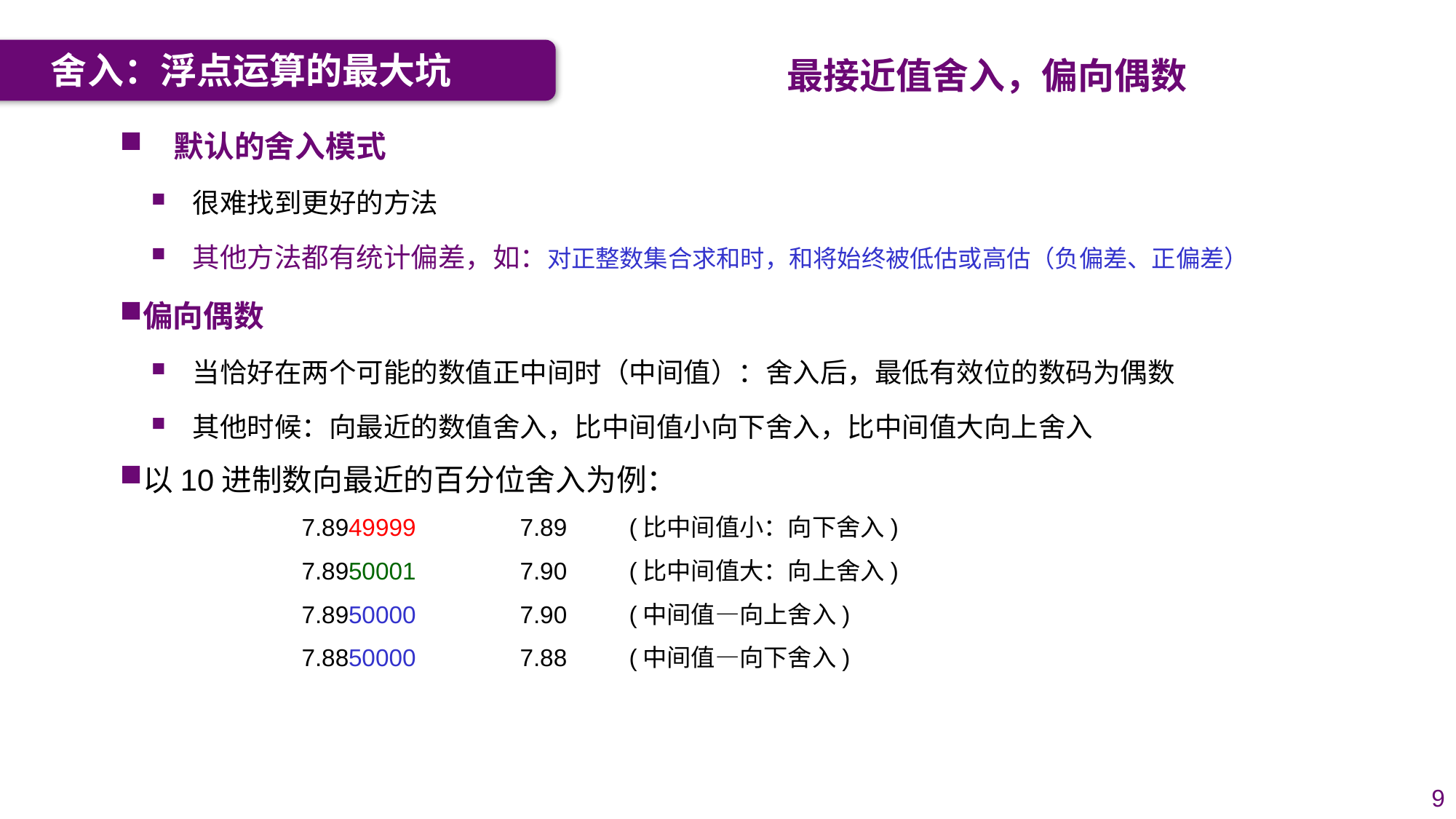

舍入：浮点运算的最大坑
最接近值舍入，偏向偶数
默认的舍入模式
很难找到更好的方法
其他方法都有统计偏差，如：对正整数集合求和时，和将始终被低估或高估（负偏差、正偏差）
偏向偶数
当恰好在两个可能的数值正中间时（中间值）：舍入后，最低有效位的数码为偶数
其他时候：向最近的数值舍入，比中间值小向下舍入，比中间值大向上舍入
以10进制数向最近的百分位舍入为例：
	7.8949999	7.89	(比中间值小：向下舍入)
	7.8950001	7.90	(比中间值大：向上舍入)
	7.8950000	7.90	(中间值—向上舍入)
	7.8850000	7.88	(中间值—向下舍入)
9